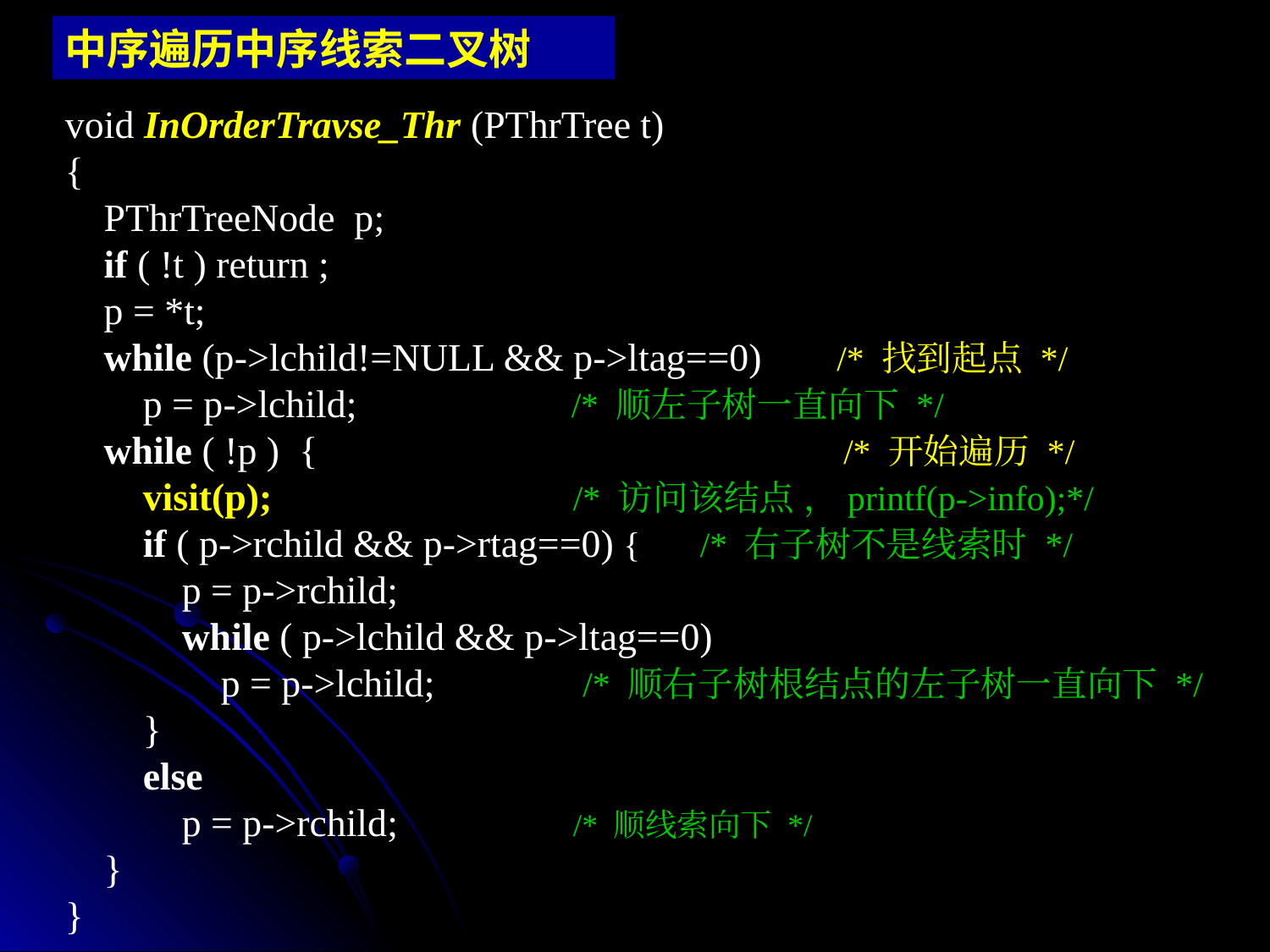

中序遍历中序线索二叉树
void InOrderTravse_Thr (PThrTree t)
{
    PThrTreeNode  p;
    if ( !t ) return ;
    p = *t;
    while (p->lchild!=NULL && p->ltag==0)	 /* 找到起点 */
        p = p->lchild;                      /* 顺左子树一直向下 */
    while ( !p )  {                                                      /* 开始遍历 */
        visit(p); 			/* 访问该结点 ，printf(p->info);*/
        if ( p->rchild && p->rtag==0) {	/* 右子树不是线索时 */
            p = p->rchild;
            while ( p->lchild && p->ltag==0)
                p = p->lchild;    	 /* 顺右子树根结点的左子树一直向下 */
        }
        else
            p = p->rchild;   	 	/* 顺线索向下 */
    }
}